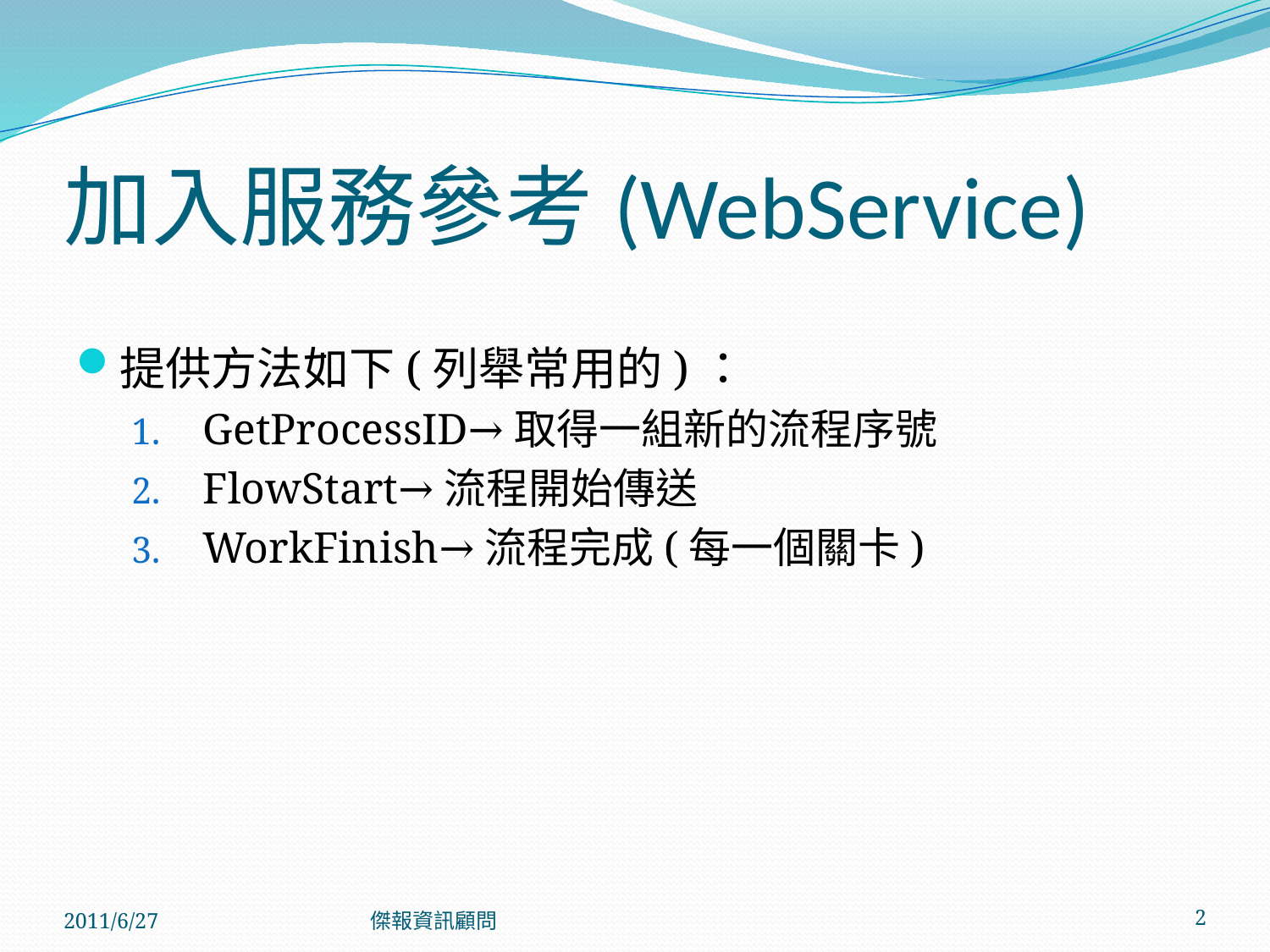

# 加入服務參考(WebService)

提供方法如下(列舉常用的)：
GetProcessID→取得一組新的流程序號
FlowStart→流程開始傳送
WorkFinish→流程完成(每一個關卡)
2011/6/27
傑報資訊顧問
2